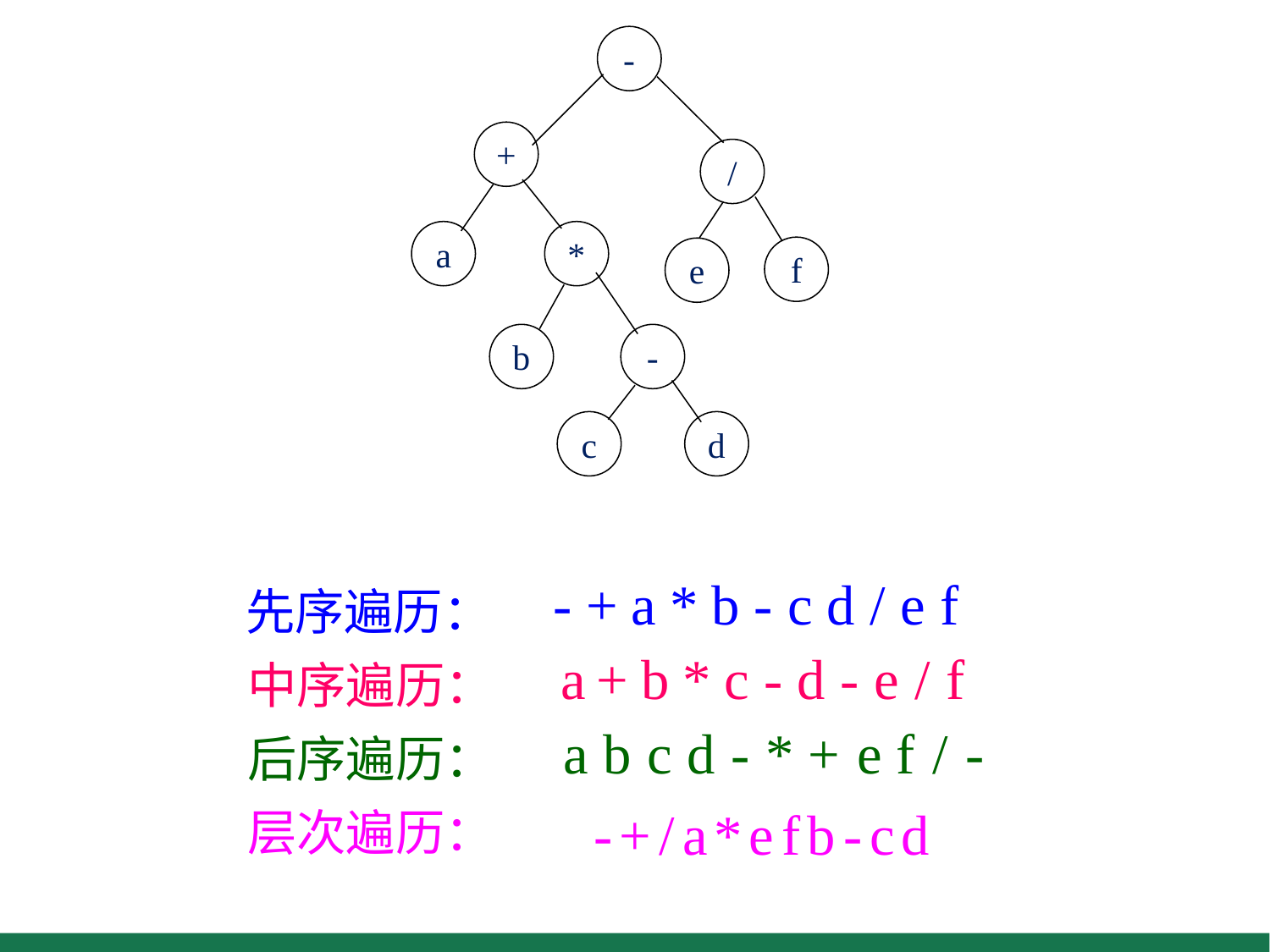

-

+
/

a
*
f
e

b
-

c
d
-
+
a
-
c
/
e
f
*
b
d
先序遍历：
+
c
-
-
e
/
f
a
b
*
d
中序遍历：
a
c
-
+
f
/
-
b
d
*
e
后序遍历：
-
+
/
a
e
f
-
c
*
b
d
层次遍历：